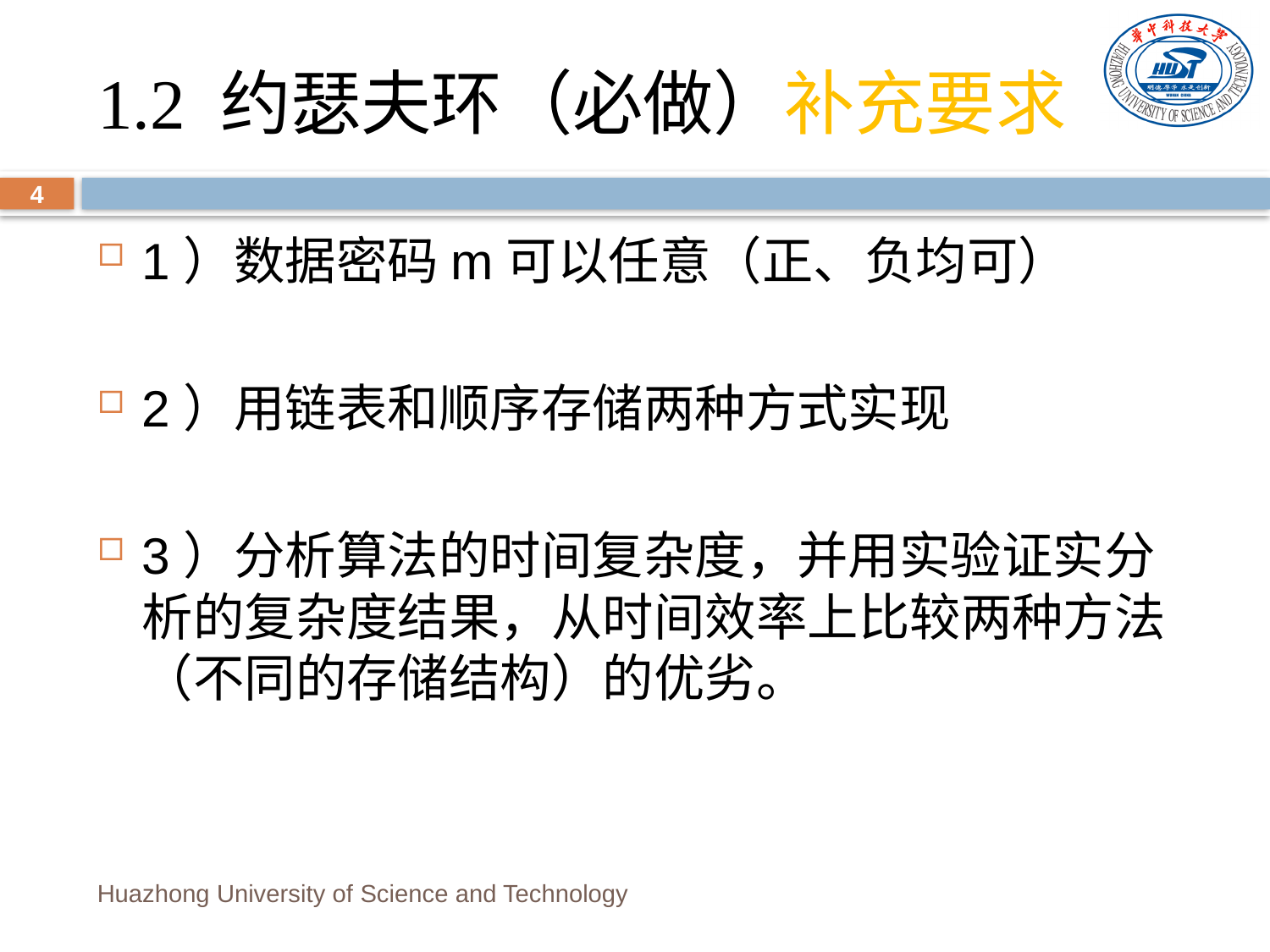

# 1.2 约瑟夫环（必做）补充要求
4
1）数据密码m可以任意（正、负均可）

2）用链表和顺序存储两种方式实现

3）分析算法的时间复杂度，并用实验证实分析的复杂度结果，从时间效率上比较两种方法（不同的存储结构）的优劣。

Huazhong University of Science and Technology